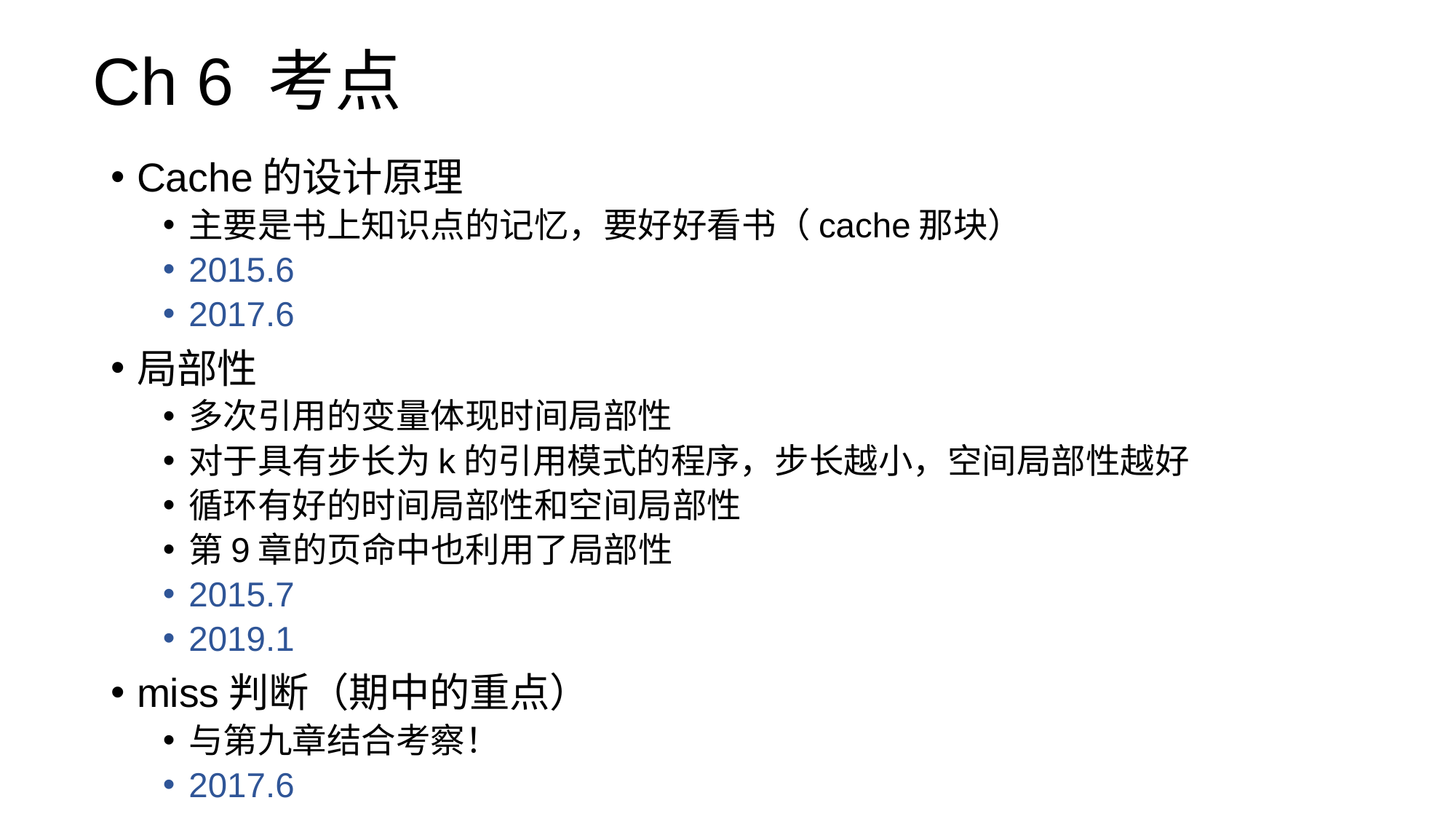

# Ch 6 考点
Cache的设计原理
主要是书上知识点的记忆，要好好看书（cache那块）
2015.6
2017.6
局部性
多次引用的变量体现时间局部性
对于具有步长为k的引用模式的程序，步长越小，空间局部性越好
循环有好的时间局部性和空间局部性
第9章的页命中也利用了局部性
2015.7
2019.1
miss判断（期中的重点）
与第九章结合考察！
2017.6